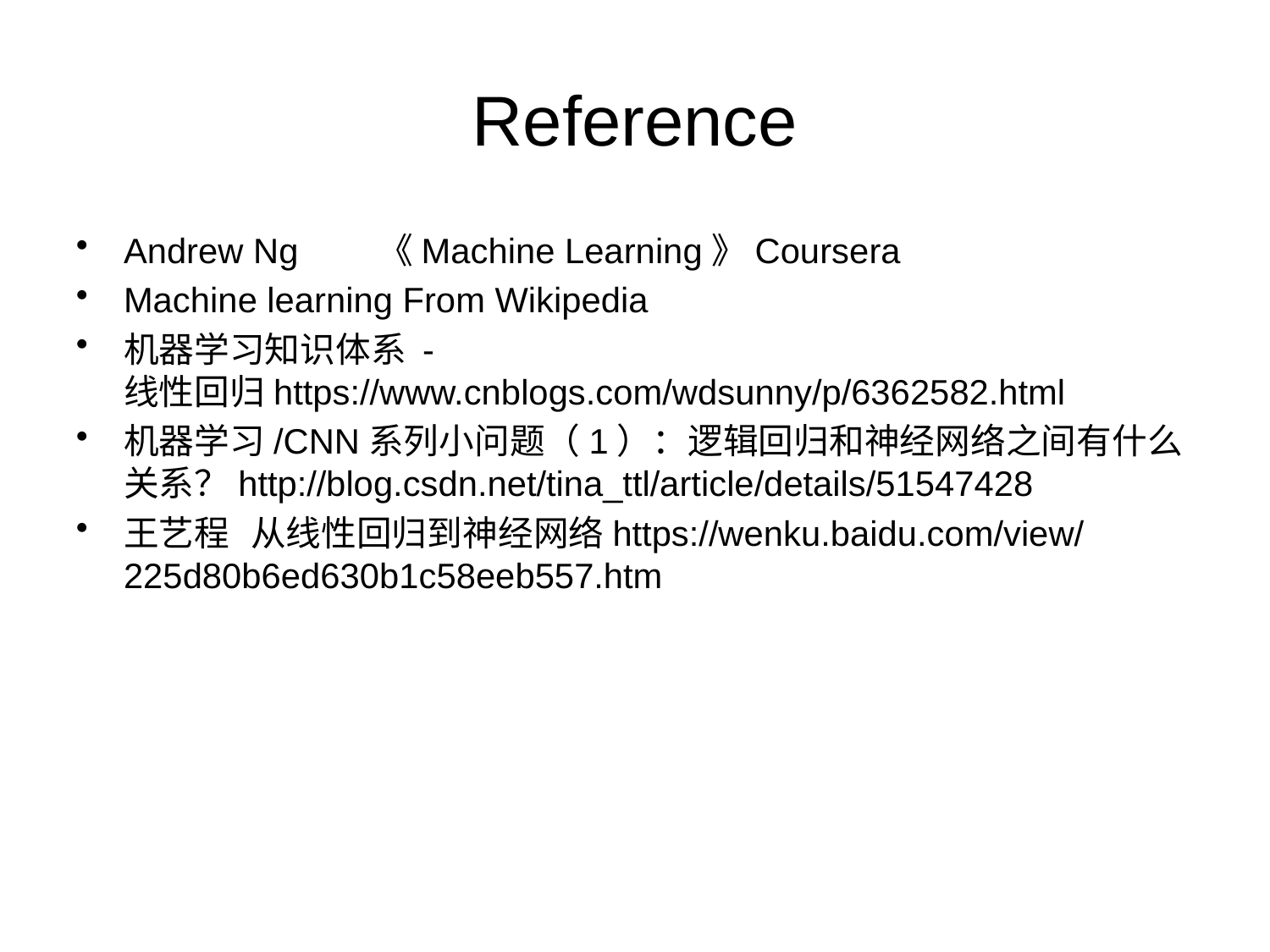

# Reference
Andrew Ng	《Machine Learning》Coursera
Machine learning From Wikipedia
机器学习知识体系 - 线性回归https://www.cnblogs.com/wdsunny/p/6362582.html
机器学习/CNN系列小问题（1）：逻辑回归和神经网络之间有什么关系？http://blog.csdn.net/tina_ttl/article/details/51547428
王艺程	从线性回归到神经网络https://wenku.baidu.com/view/225d80b6ed630b1c58eeb557.htm